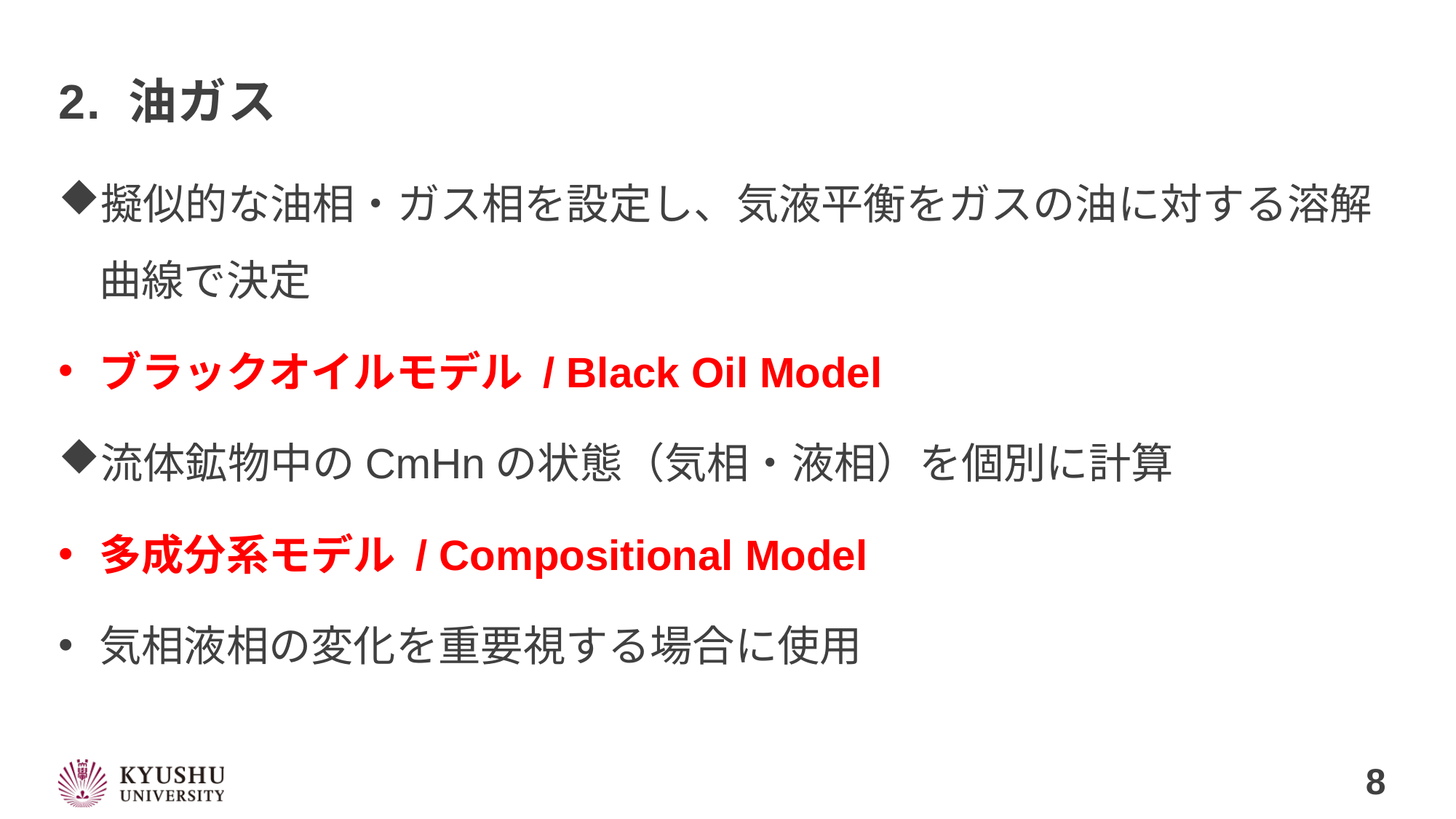

# 2. 油ガス
擬似的な油相・ガス相を設定し、気液平衡をガスの油に対する溶解曲線で決定
ブラックオイルモデル / Black Oil Model
流体鉱物中のCmHnの状態（気相・液相）を個別に計算
多成分系モデル / Compositional Model
気相液相の変化を重要視する場合に使用